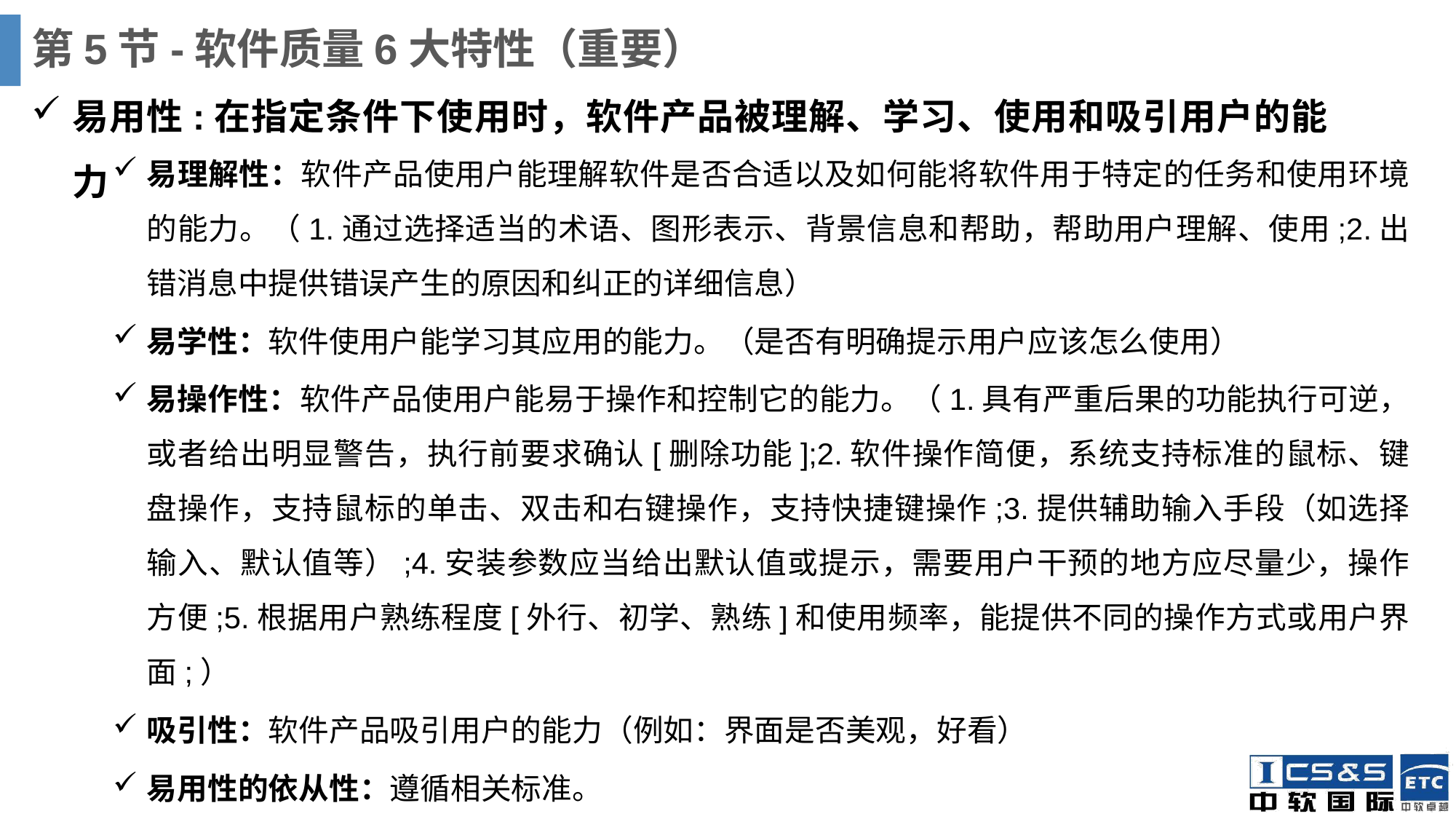

# 第5节-软件质量6大特性（重要）
易用性:在指定条件下使用时，软件产品被理解、学习、使用和吸引用户的能力
易理解性：软件产品使用户能理解软件是否合适以及如何能将软件用于特定的任务和使用环境的能力。（1.通过选择适当的术语、图形表示、背景信息和帮助，帮助用户理解、使用;2.出错消息中提供错误产生的原因和纠正的详细信息）
易学性：软件使用户能学习其应用的能力。（是否有明确提示用户应该怎么使用）
易操作性：软件产品使用户能易于操作和控制它的能力。（1.具有严重后果的功能执行可逆，或者给出明显警告，执行前要求确认[删除功能];2.软件操作简便，系统支持标准的鼠标、键盘操作，支持鼠标的单击、双击和右键操作，支持快捷键操作;3.提供辅助输入手段（如选择输入、默认值等）;4.安装参数应当给出默认值或提示，需要用户干预的地方应尽量少，操作方便;5.根据用户熟练程度[外行、初学、熟练]和使用频率，能提供不同的操作方式或用户界面;）
吸引性：软件产品吸引用户的能力（例如：界面是否美观，好看）
易用性的依从性：遵循相关标准。